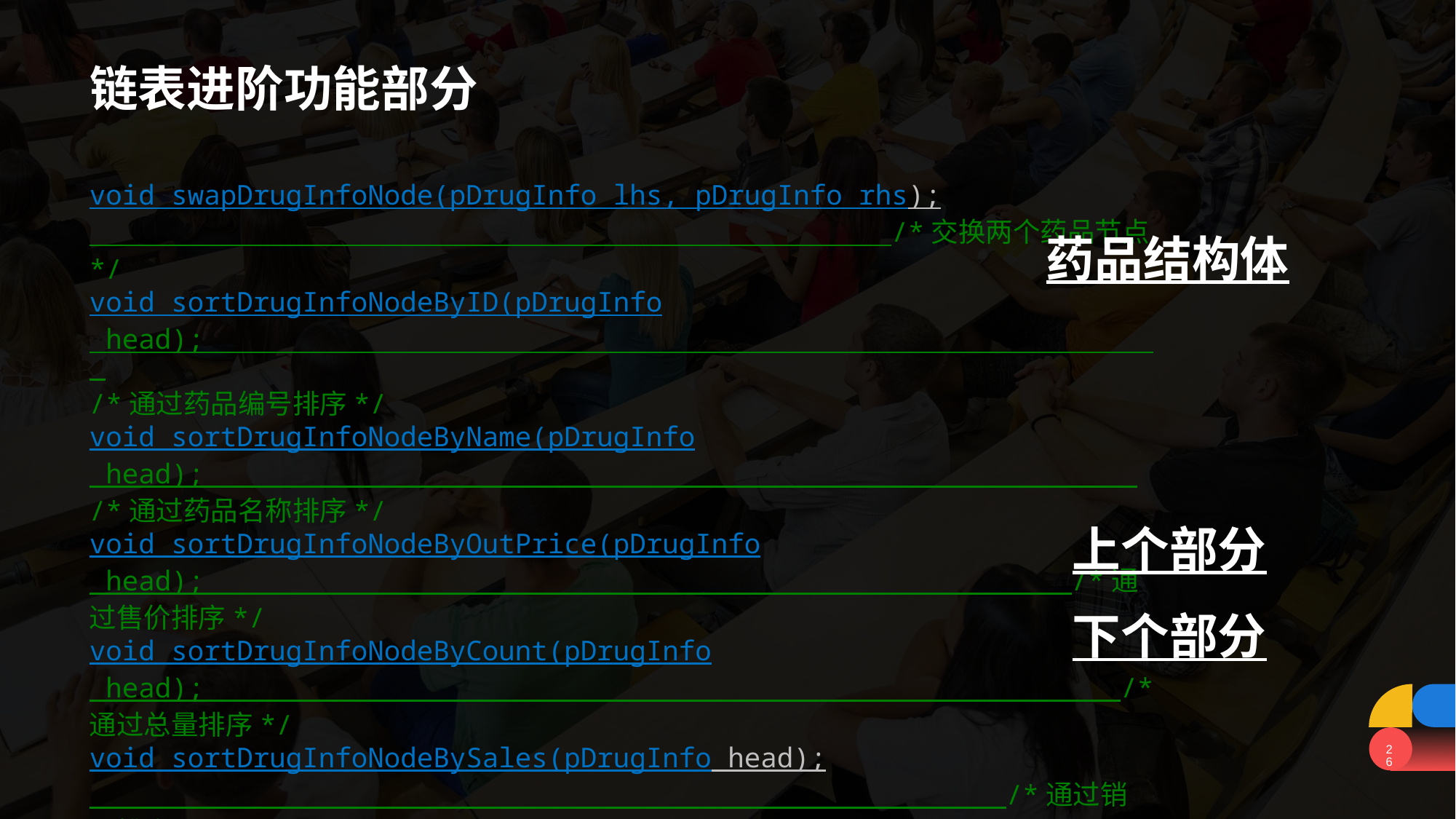

# 链表进阶功能部分
void swapDrugInfoNode(pDrugInfo lhs, pDrugInfo rhs);                                                 /*交换两个药品节点*/
void sortDrugInfoNodeByID(pDrugInfo head);                                                           /*通过药品编号排序*/
void sortDrugInfoNodeByName(pDrugInfo head);                                                         /*通过药品名称排序*/
void sortDrugInfoNodeByOutPrice(pDrugInfo head);                                                     /*通过售价排序*/
void sortDrugInfoNodeByCount(pDrugInfo head);                                                        /*通过总量排序*/
void sortDrugInfoNodeBySales(pDrugInfo head);                                                        /*通过销量排序*/
int countDrugInfoNode(pDrugInfo head);                                                               /*计算药品节点数*/
药品结构体
上个部分
下个部分
26